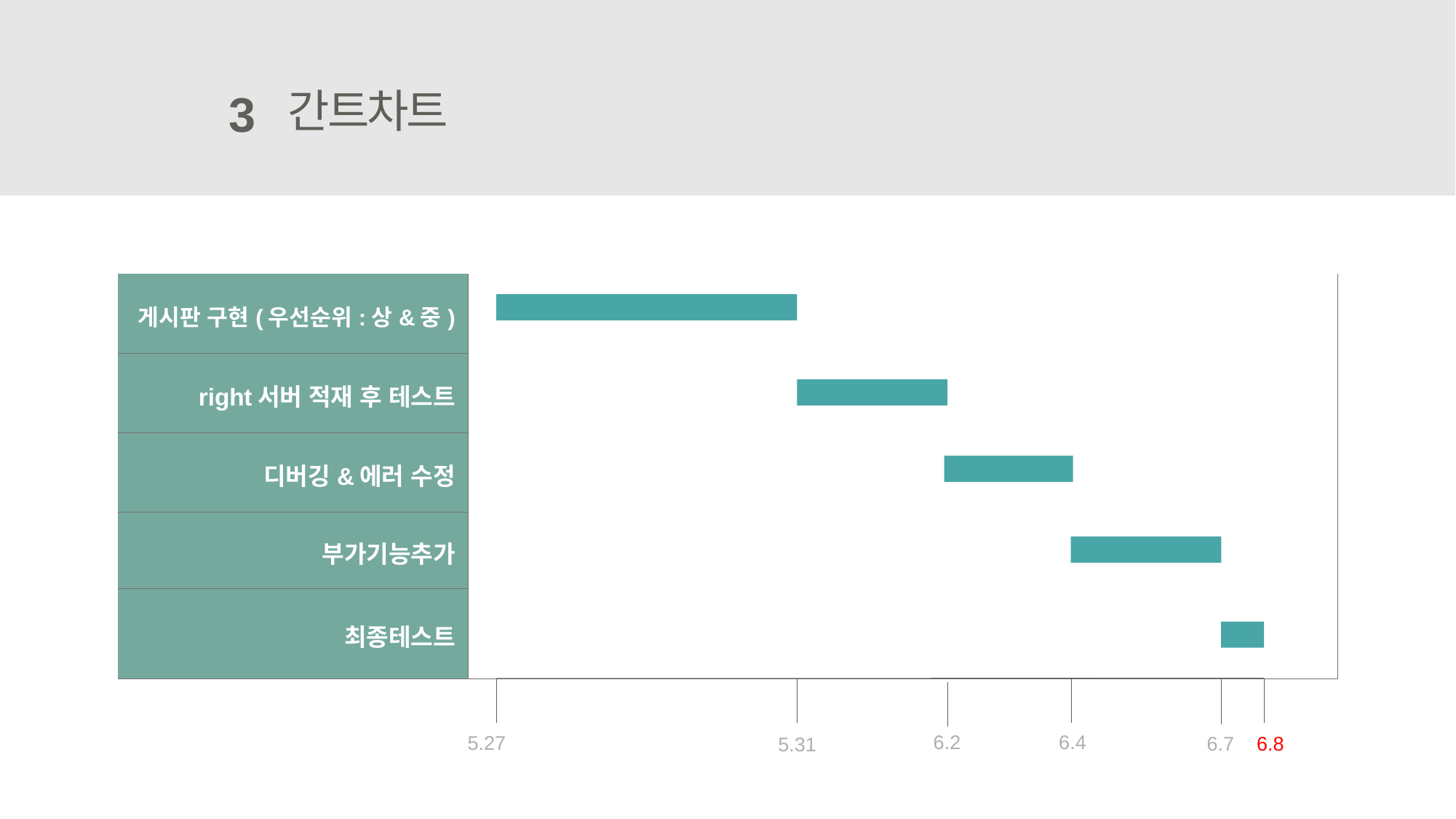

간트차트
3
| 게시판 구현(우선순위:상&중) |  |
| --- | --- |
| right서버 적재 후 테스트 |  |
| 디버깅&에러 수정 |  |
| 부가기능추가 |  |
| 최종테스트 |  |

6.4
6.2
5.27
6.7
6.8
5.31